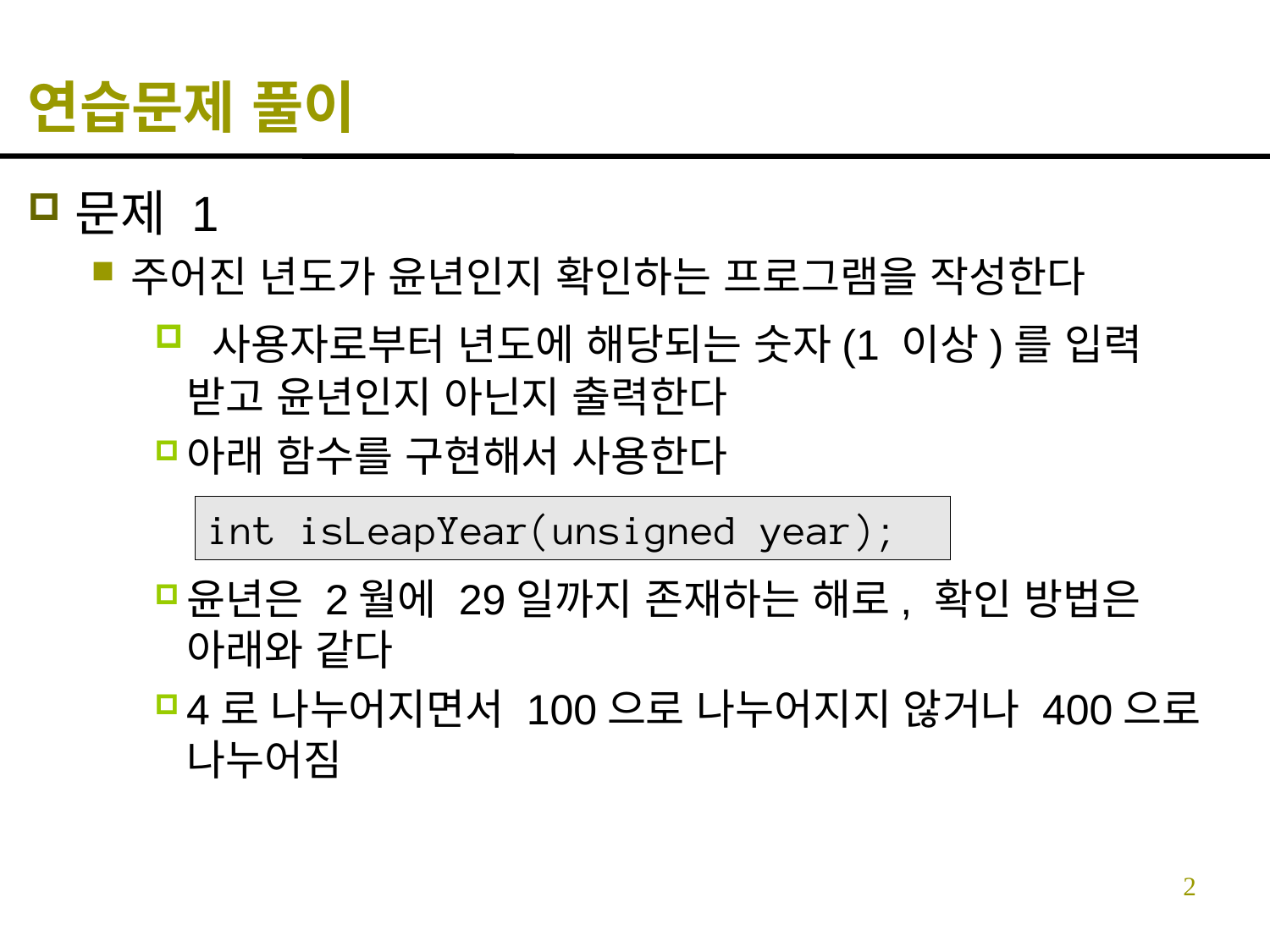

# 연습문제 풀이
문제 1
주어진 년도가 윤년인지 확인하는 프로그램을 작성한다
 사용자로부터 년도에 해당되는 숫자(1 이상)를 입력 받고 윤년인지 아닌지 출력한다
아래 함수를 구현해서 사용한다

윤년은 2월에 29일까지 존재하는 해로, 확인 방법은 아래와 같다
4로 나누어지면서 100으로 나누어지지 않거나 400으로 나누어짐

int isLeapYear(unsigned year);